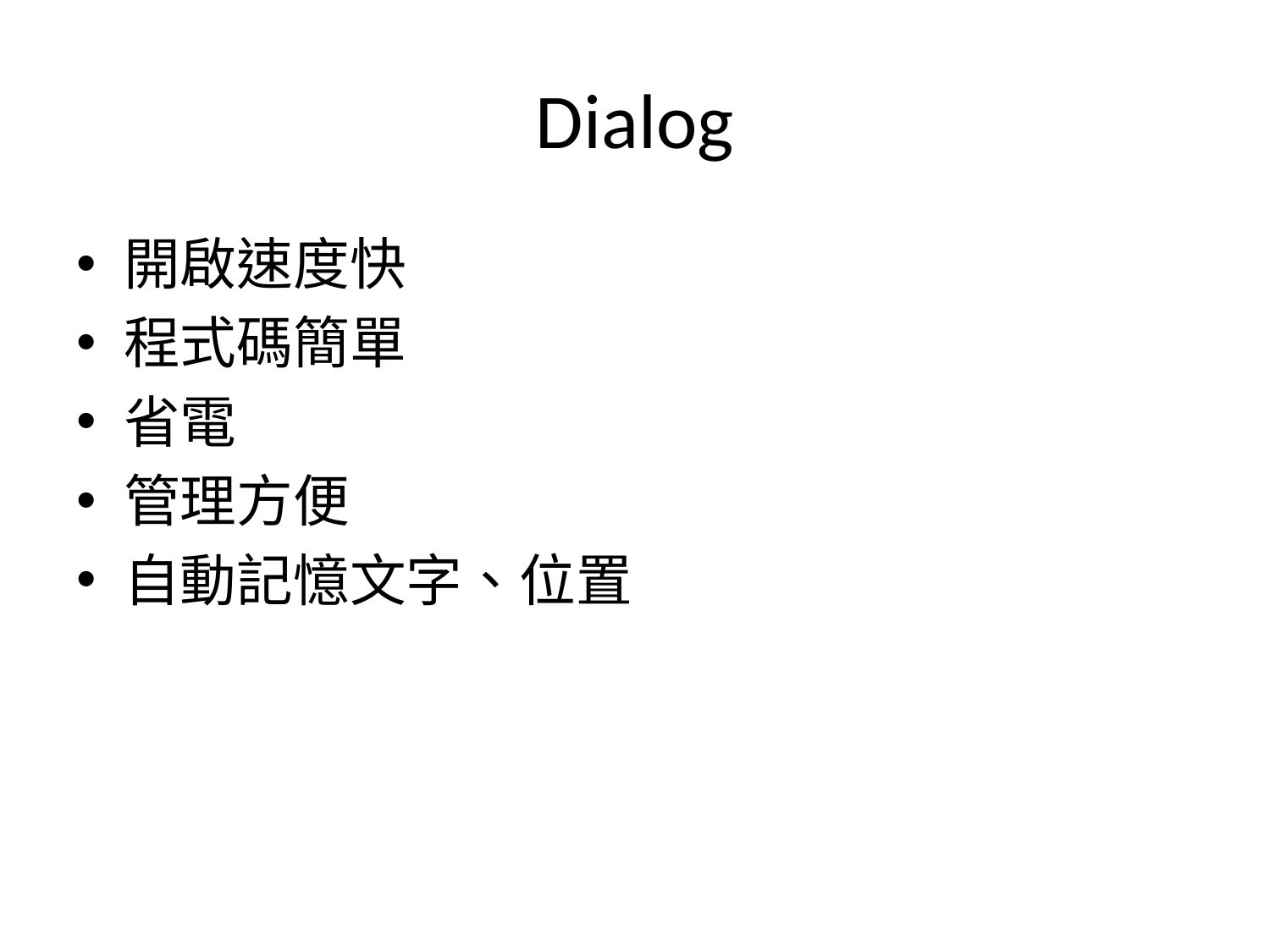

# Dialog
開啟速度快
程式碼簡單
省電
管理方便
自動記憶文字、位置